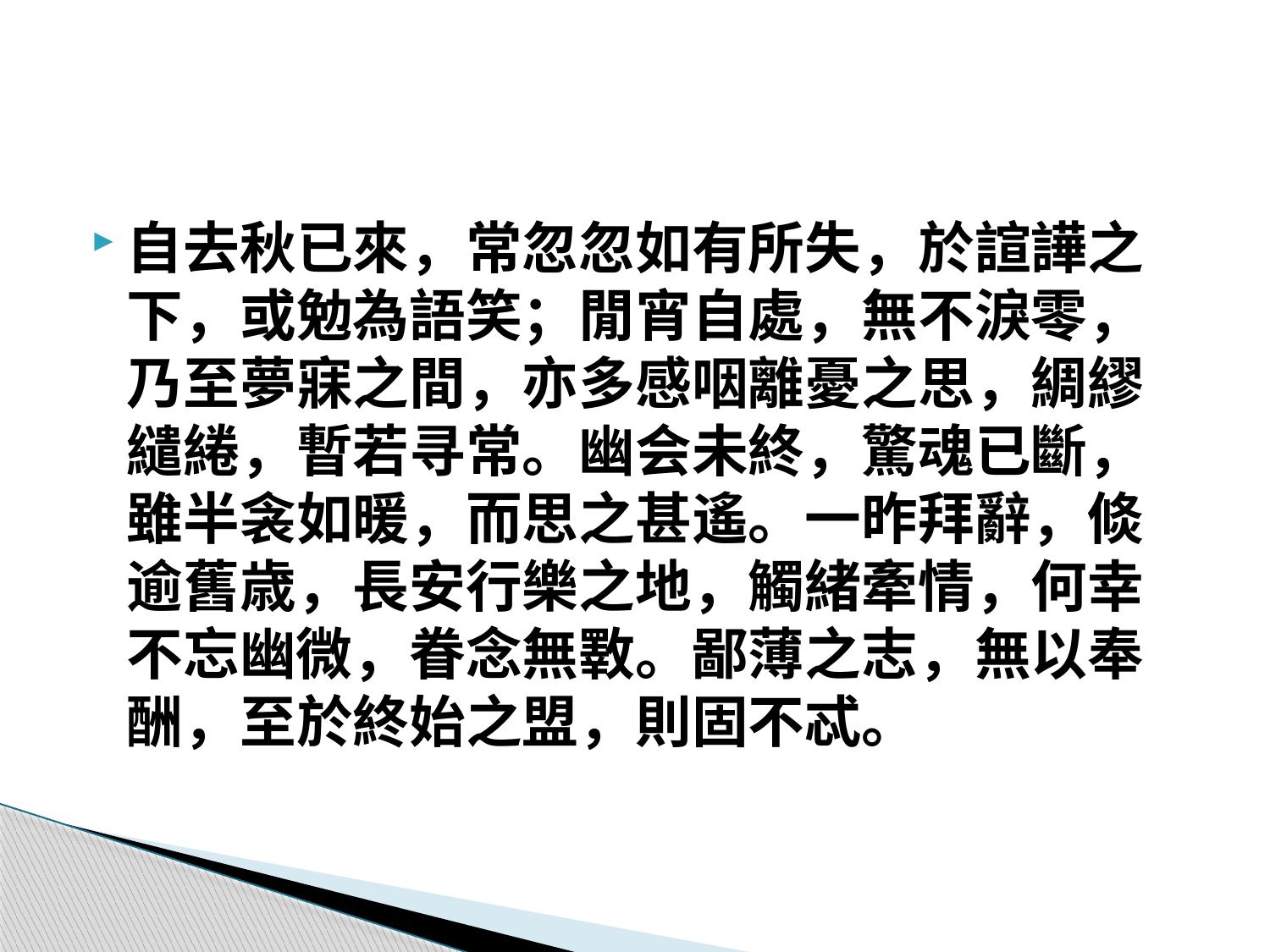

#
自去秋已來，常忽忽如有所失，於諠譁之下，或勉為語笑；閒宵自處，無不淚零，乃至夢寐之間，亦多感咽離憂之思，綢繆繾綣，暫若寻常。幽会未終，驚魂已斷，雖半衾如暖，而思之甚遙。一昨拜辭，倐逾舊歳，長安行樂之地，觸緒牽情，何幸不忘幽微，眷念無斁。鄙薄之志，無以奉酬，至於終始之盟，則固不忒。